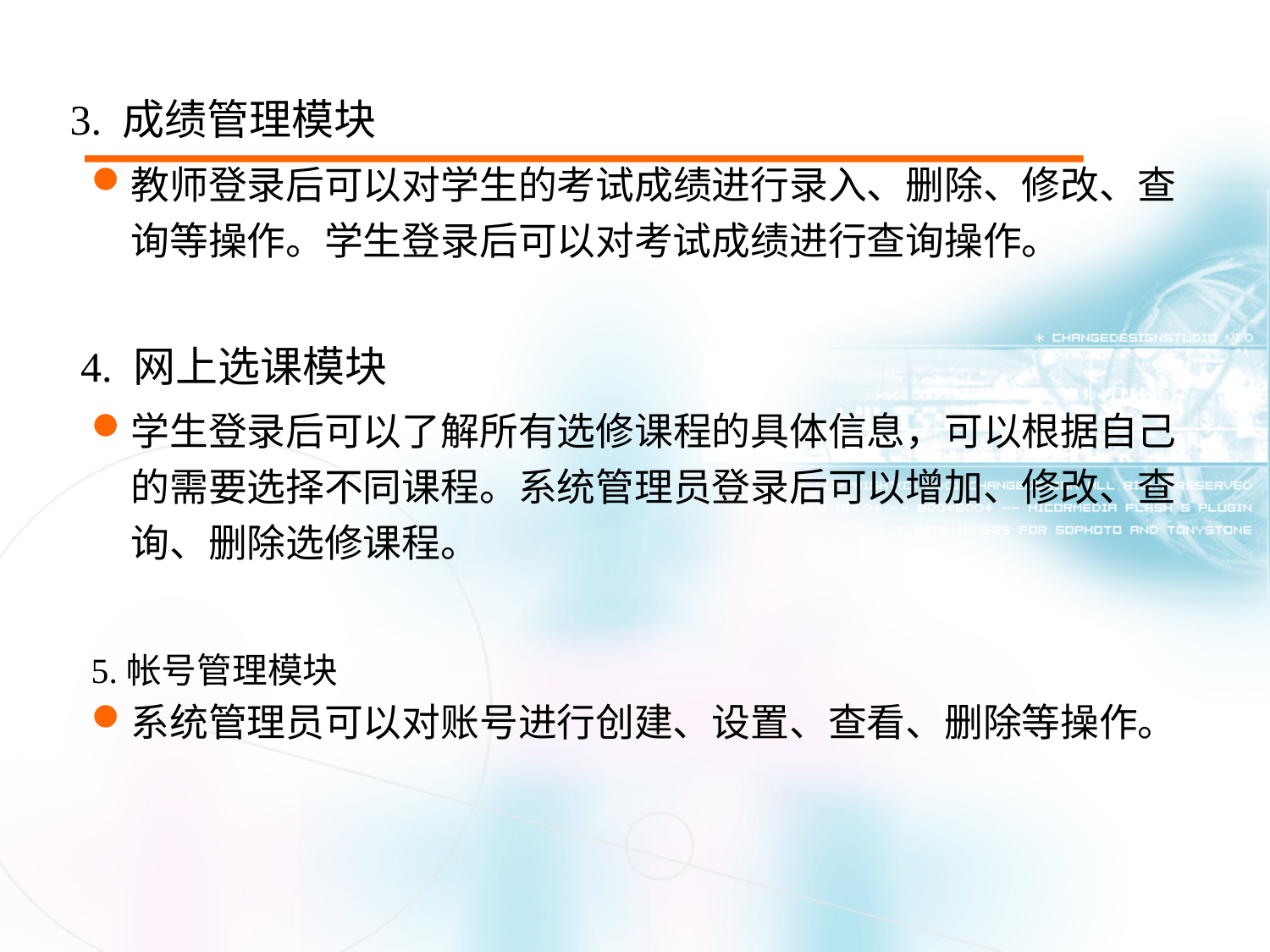

3. 成绩管理模块
教师登录后可以对学生的考试成绩进行录入、删除、修改、查询等操作。学生登录后可以对考试成绩进行查询操作。

     4. 网上选课模块
学生登录后可以了解所有选修课程的具体信息，可以根据自己的需要选择不同课程。系统管理员登录后可以增加、修改、查询、删除选修课程。

5.帐号管理模块
系统管理员可以对账号进行创建、设置、查看、删除等操作。